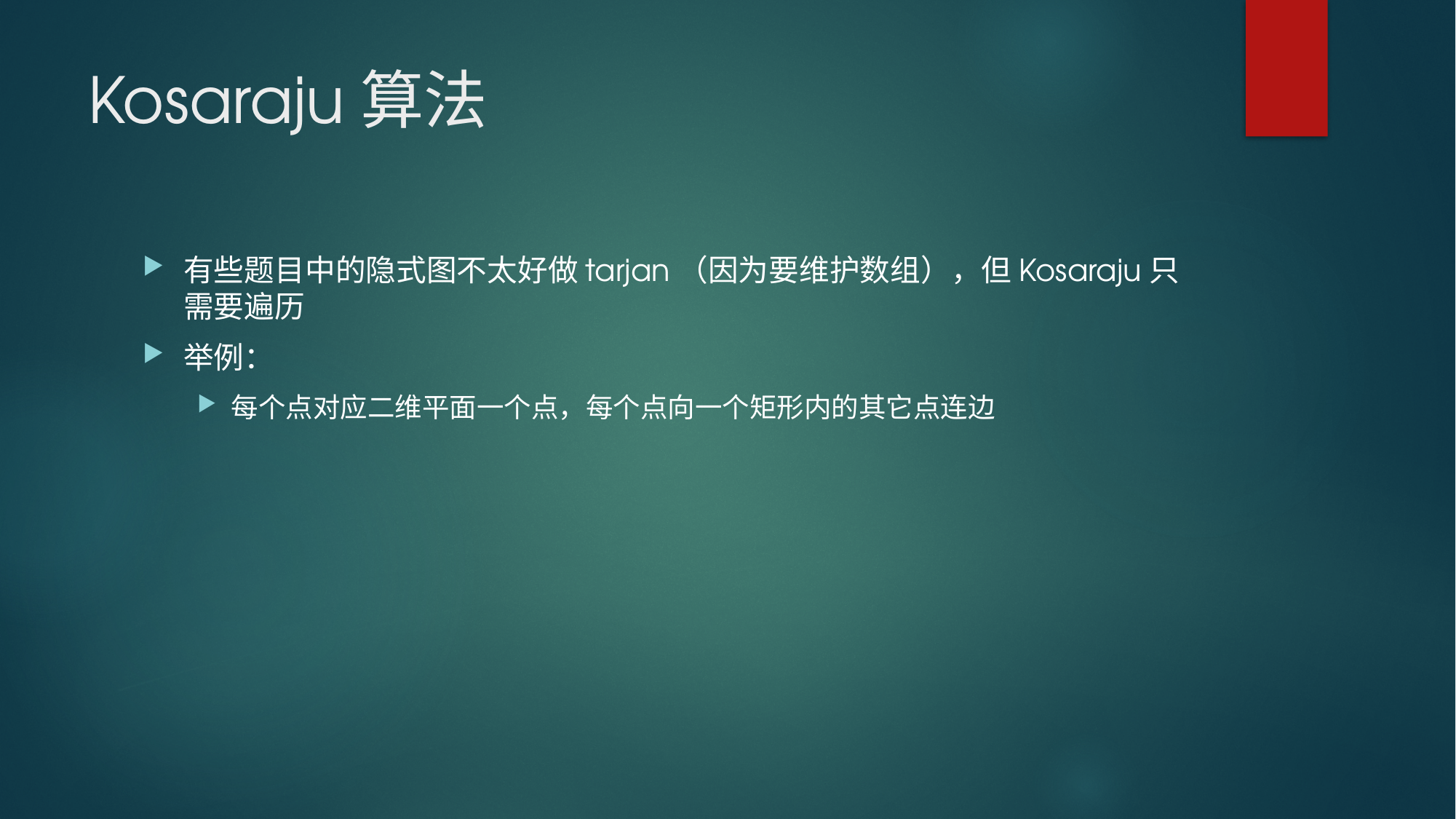

# Kosaraju算法
有些题目中的隐式图不太好做tarjan（因为要维护数组），但Kosaraju只需要遍历
举例：
每个点对应二维平面一个点，每个点向一个矩形内的其它点连边